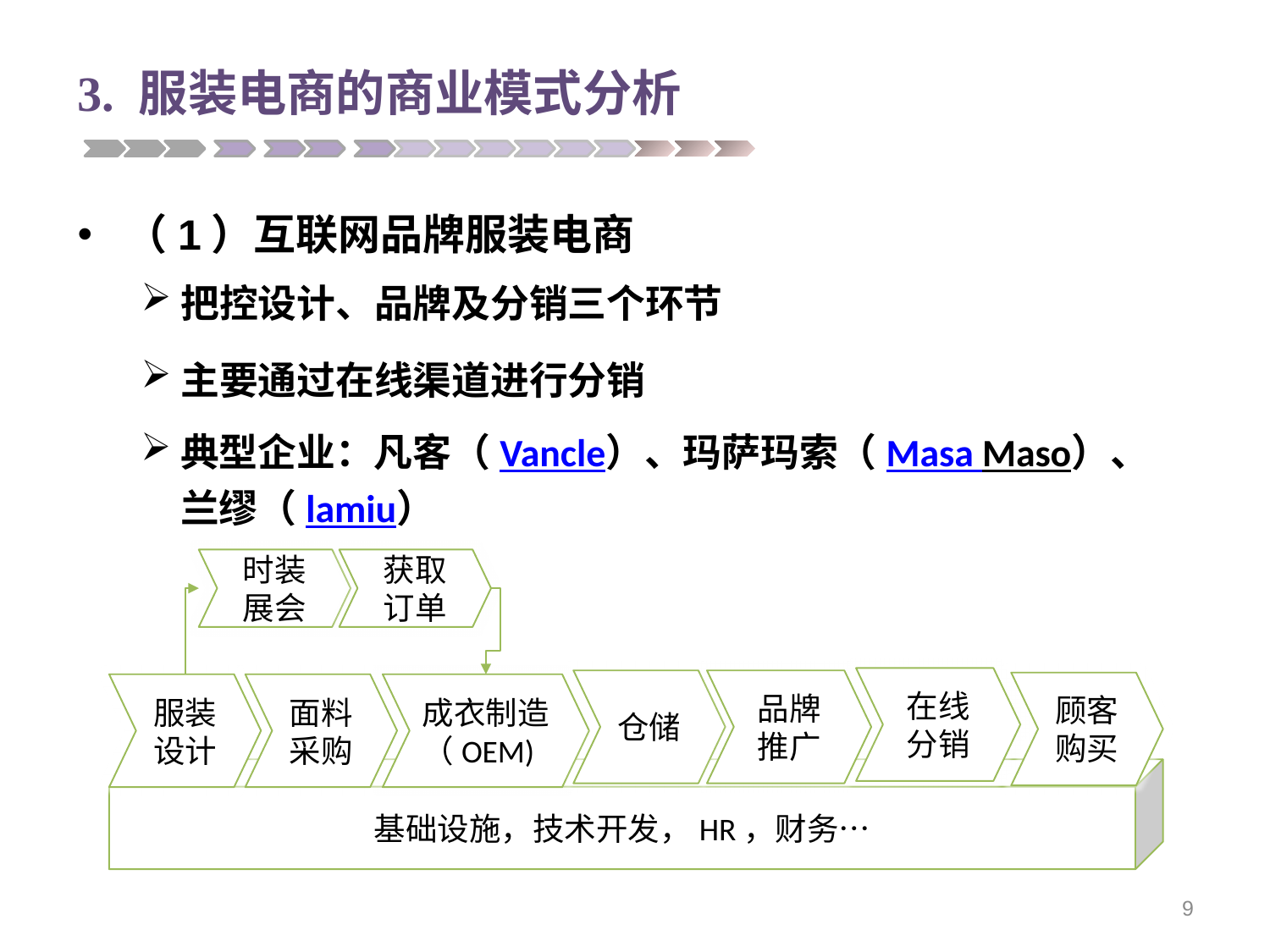

# 3. 服装电商的商业模式分析
（1）互联网品牌服装电商
把控设计、品牌及分销三个环节
主要通过在线渠道进行分销
典型企业：凡客（Vancle）、玛萨玛索（Masa Maso）、兰缪（lamiu）
获取订单
时装展会
在线分销
品牌推广
仓储
顾客购买
服装设计
面料采购
成衣制造（OEM)
基础设施，技术开发，HR，财务…
9